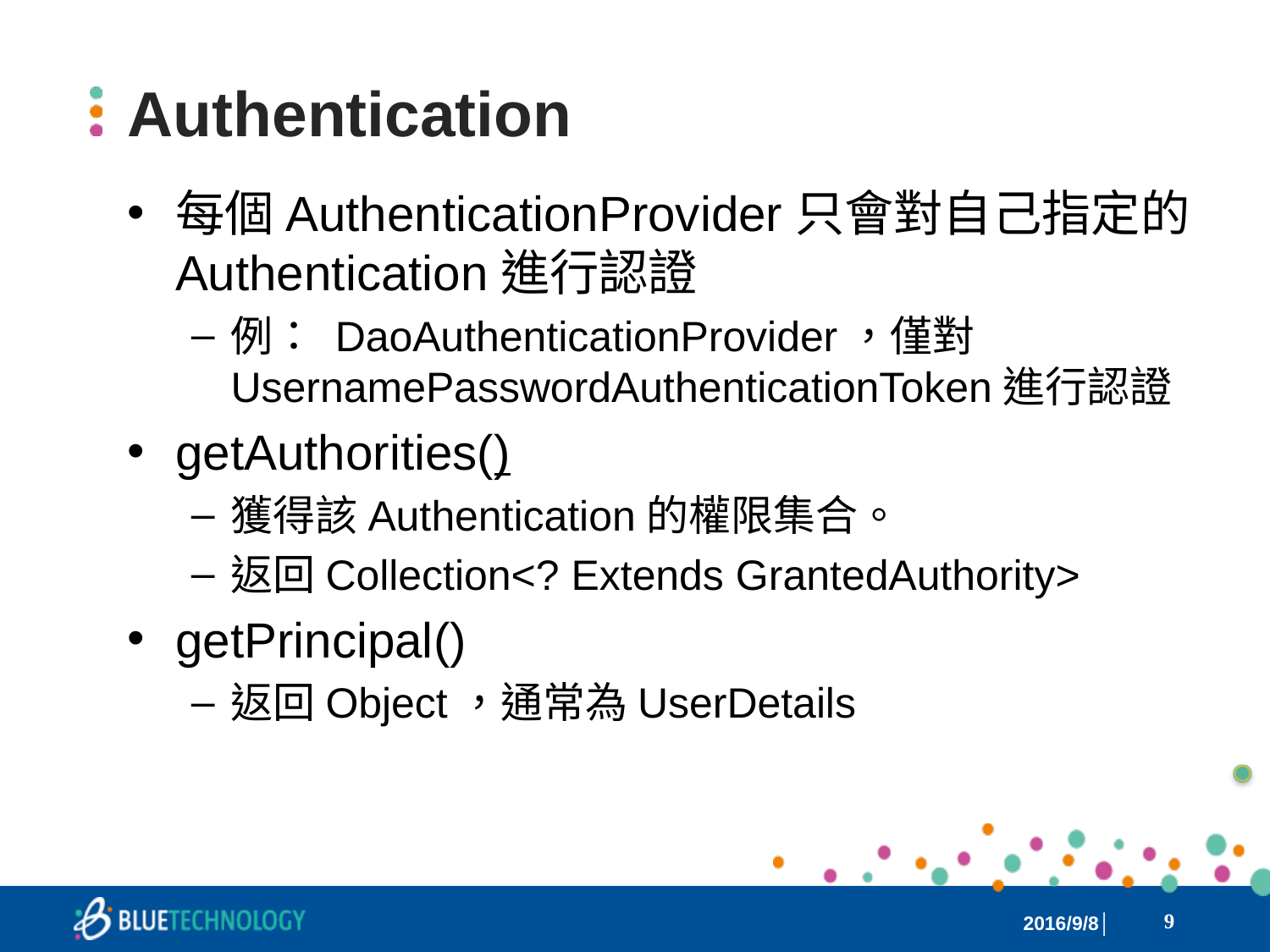

# Authentication
每個AuthenticationProvider只會對自己指定的Authentication進行認證
例： DaoAuthenticationProvider，僅對UsernamePasswordAuthenticationToken進行認證
getAuthorities()
獲得該Authentication的權限集合。
返回Collection<? Extends GrantedAuthority>
getPrincipal()
返回Object，通常為UserDetails